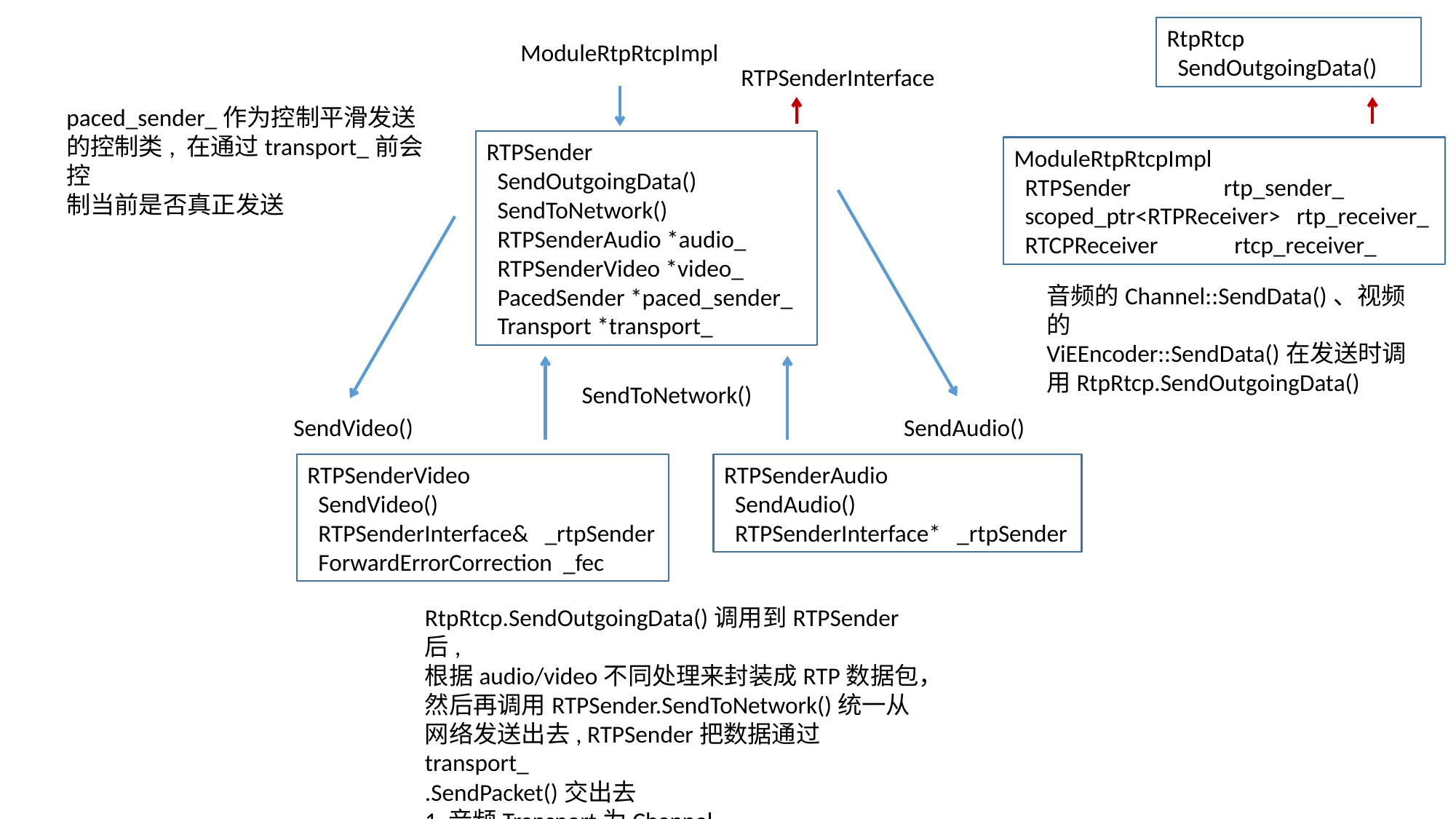

RtpRtcp
  SendOutgoingData()
ModuleRtpRtcpImpl
RTPSenderInterface
paced_sender_作为控制平滑发送的控制类, 在通过transport_前会控
制当前是否真正发送
RTPSender
  SendOutgoingData()
  SendToNetwork()
  RTPSenderAudio *audio_
  RTPSenderVideo *video_
  PacedSender *paced_sender_
  Transport *transport_
ModuleRtpRtcpImpl
  RTPSender                 rtp_sender_
  scoped_ptr<RTPReceiver>   rtp_receiver_
  RTCPReceiver              rtcp_receiver_
音频的Channel::SendData()、视频的
ViEEncoder::SendData()在发送时调用RtpRtcp.SendOutgoingData()
SendToNetwork()
SendVideo()
SendAudio()
RTPSenderVideo
  SendVideo()
  RTPSenderInterface&   _rtpSender
  ForwardErrorCorrection  _fec
RTPSenderAudio
  SendAudio()
  RTPSenderInterface*   _rtpSender
RtpRtcp.SendOutgoingData()调用到RTPSender后,
根据audio/video不同处理来封装成RTP数据包，
然后再调用RTPSender.SendToNetwork()统一从
网络发送出去, RTPSender把数据通过transport_
.SendPacket()交出去
1 音频Transport为Channel
2 视频Transport为ViESender